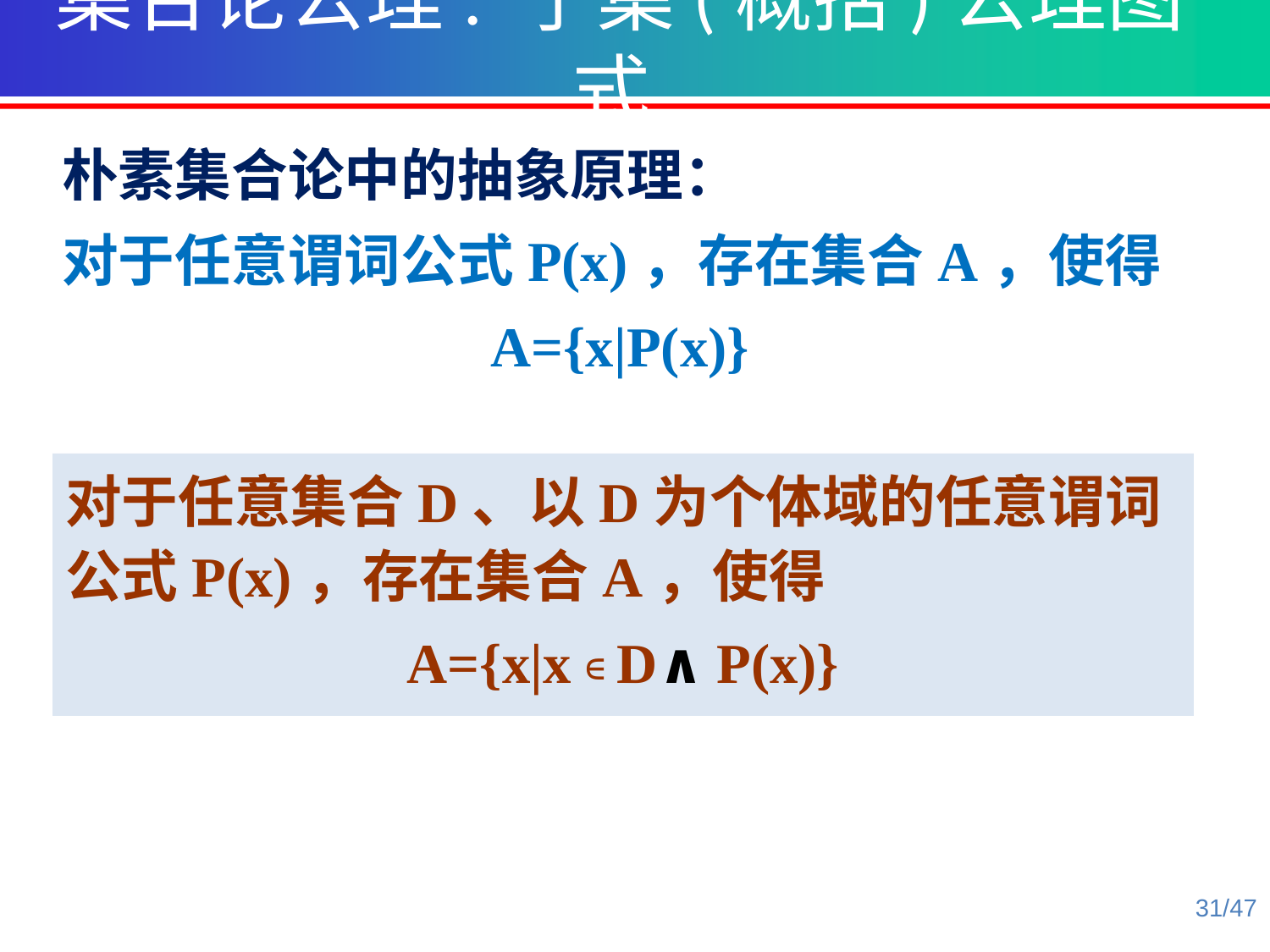

集合论公理: 子集(概括)公理图式
朴素集合论中的抽象原理：
对于任意谓词公式P(x)，存在集合A，使得
A={x|P(x)}
对于任意集合D、以D为个体域的任意谓词公式P(x)，存在集合A，使得
A={x|x ∊D∧ P(x)}
31/47